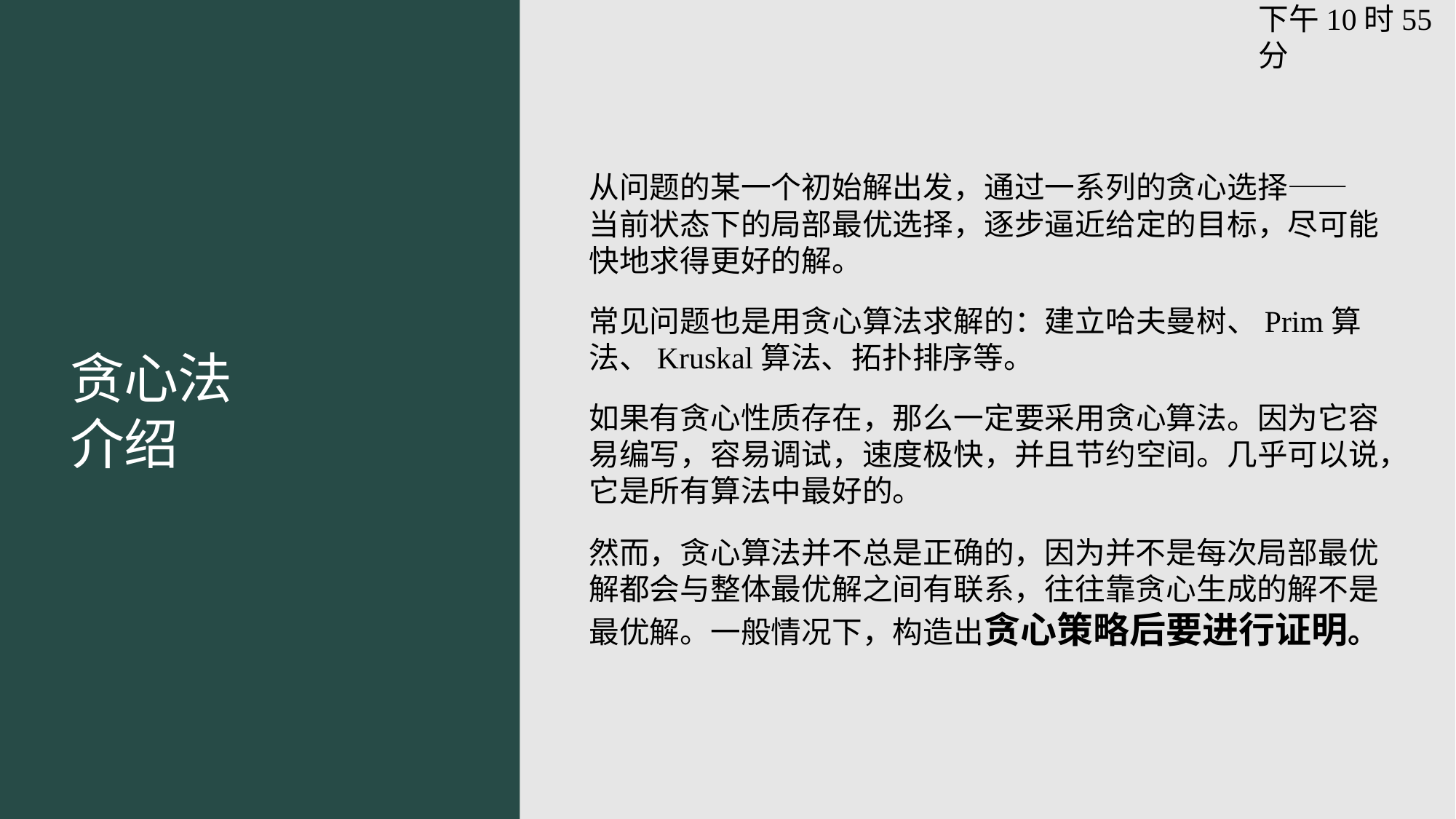

从问题的某一个初始解出发，通过一系列的贪心选择—— 当前状态下的局部最优选择，逐步逼近给定的目标，尽可能快地求得更好的解。
常见问题也是用贪心算法求解的：建立哈夫曼树、Prim算法、Kruskal算法、拓扑排序等。
如果有贪心性质存在，那么一定要采用贪心算法。因为它容易编写，容易调试，速度极快，并且节约空间。几乎可以说，它是所有算法中最好的。
然而，贪心算法并不总是正确的，因为并不是每次局部最优解都会与整体最优解之间有联系，往往靠贪心生成的解不是最优解。一般情况下，构造出贪心策略后要进行证明。
# 贪心法 介绍